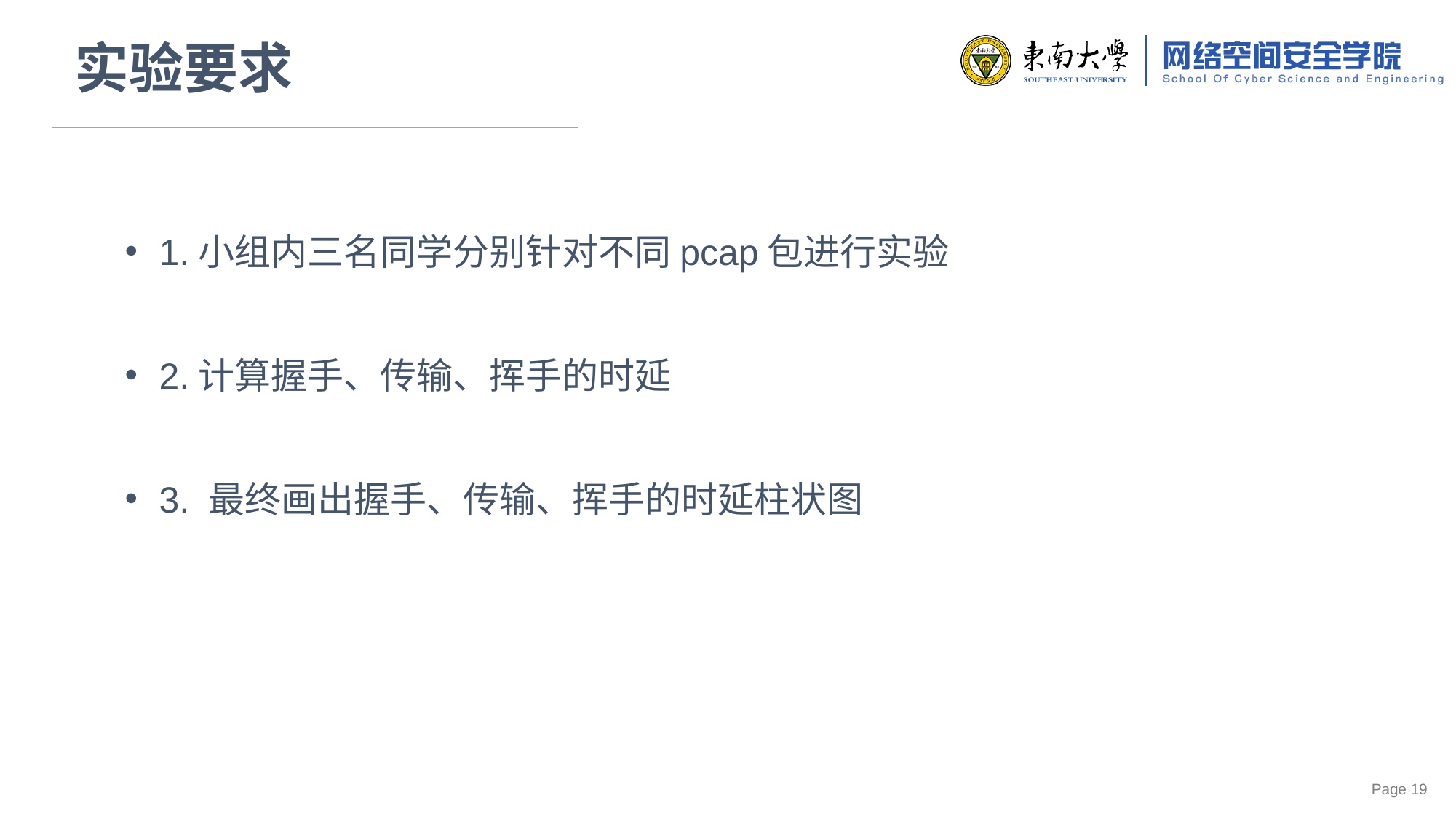

实验要求
1.小组内三名同学分别针对不同pcap包进行实验

2.计算握手、传输、挥手的时延

3. 最终画出握手、传输、挥手的时延柱状图